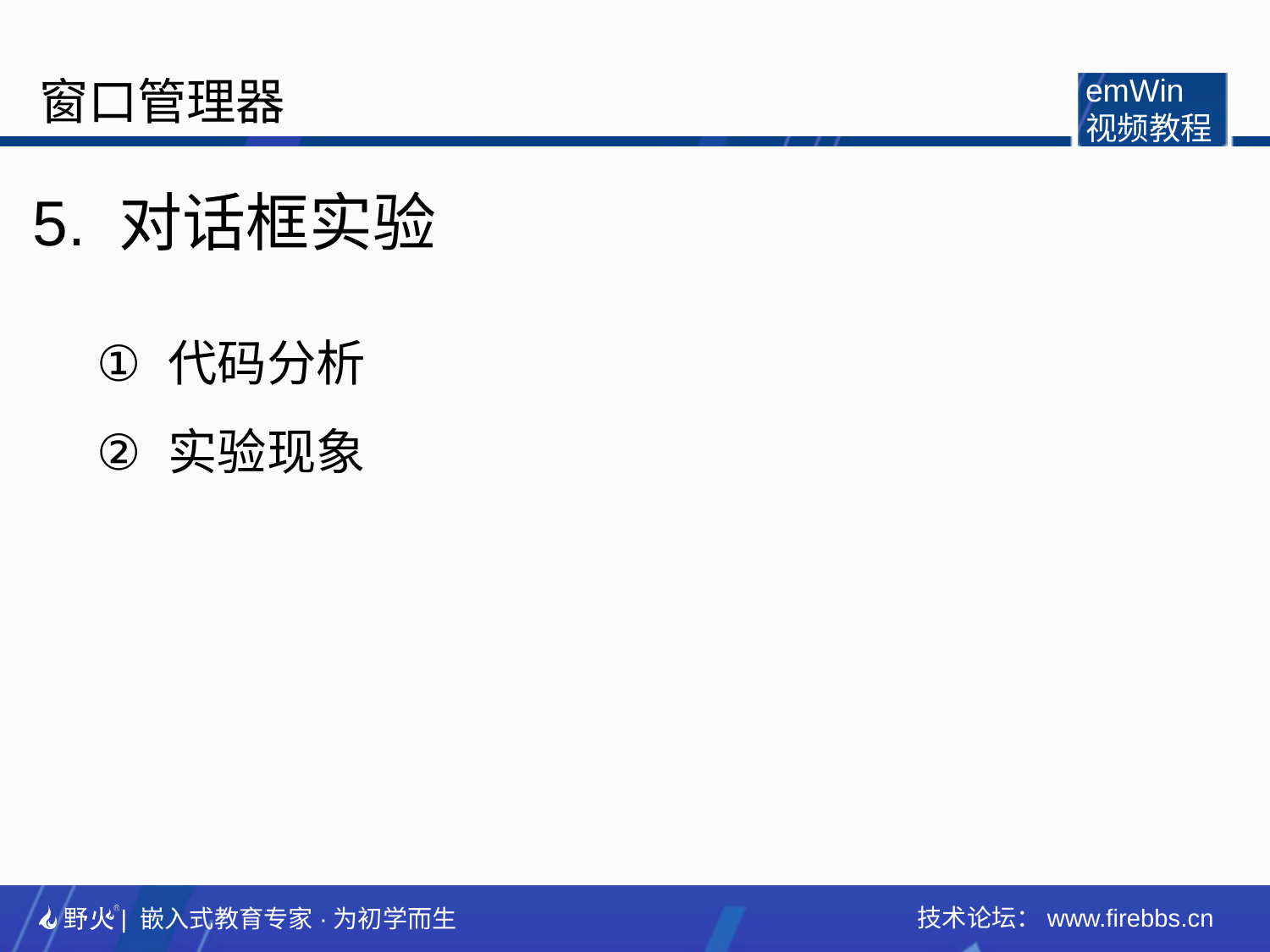

窗口管理器
emWin
视频教程
5. 对话框实验
代码分析
实验现象